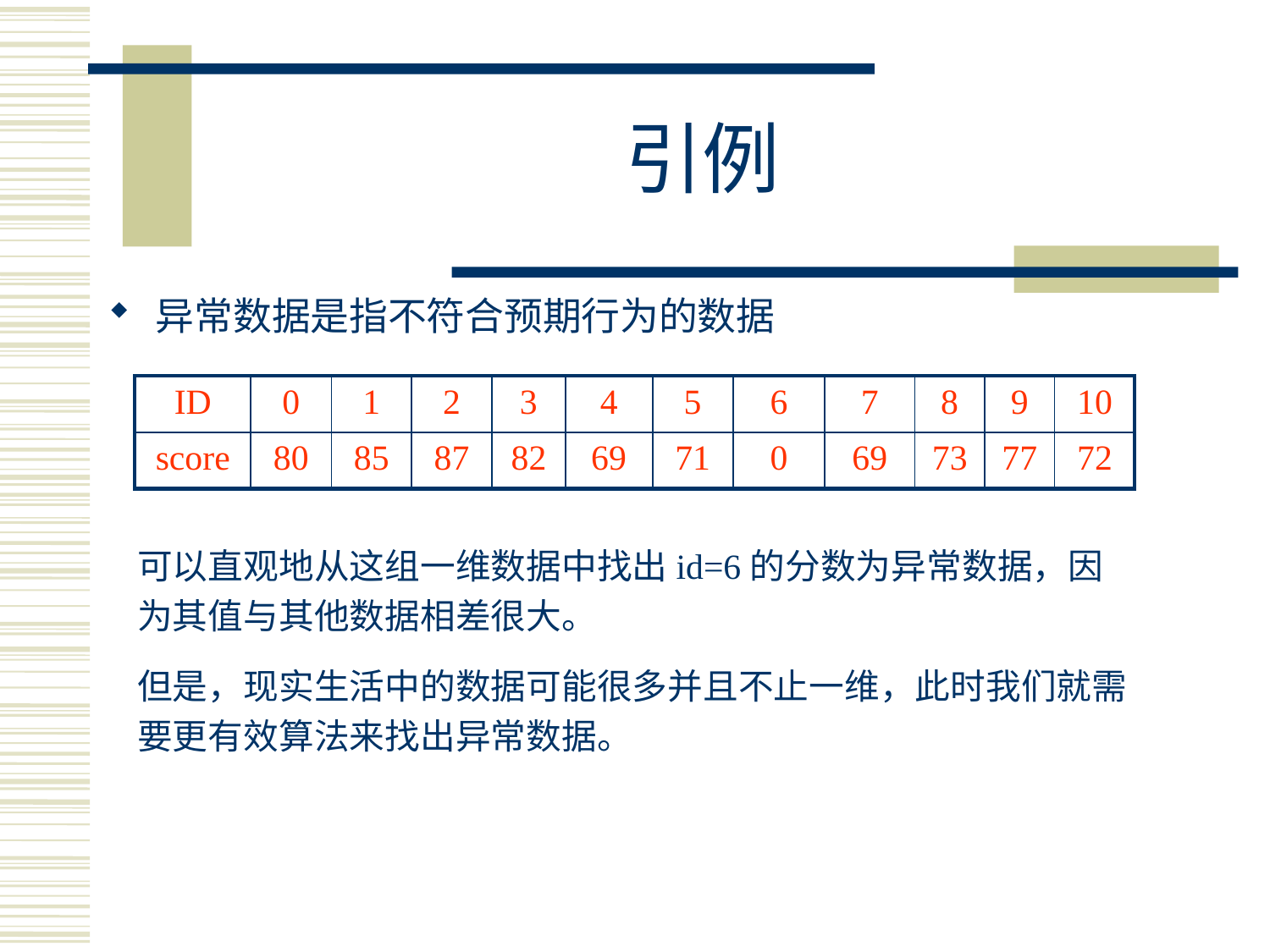

# 引例
异常数据是指不符合预期行为的数据
| ID | 0 | 1 | 2 | 3 | 4 | 5 | 6 | 7 | 8 | 9 | 10 |
| --- | --- | --- | --- | --- | --- | --- | --- | --- | --- | --- | --- |
| score | 80 | 85 | 87 | 82 | 69 | 71 | 0 | 69 | 73 | 77 | 72 |
可以直观地从这组一维数据中找出id=6的分数为异常数据，因为其值与其他数据相差很大。
但是，现实生活中的数据可能很多并且不止一维，此时我们就需要更有效算法来找出异常数据。